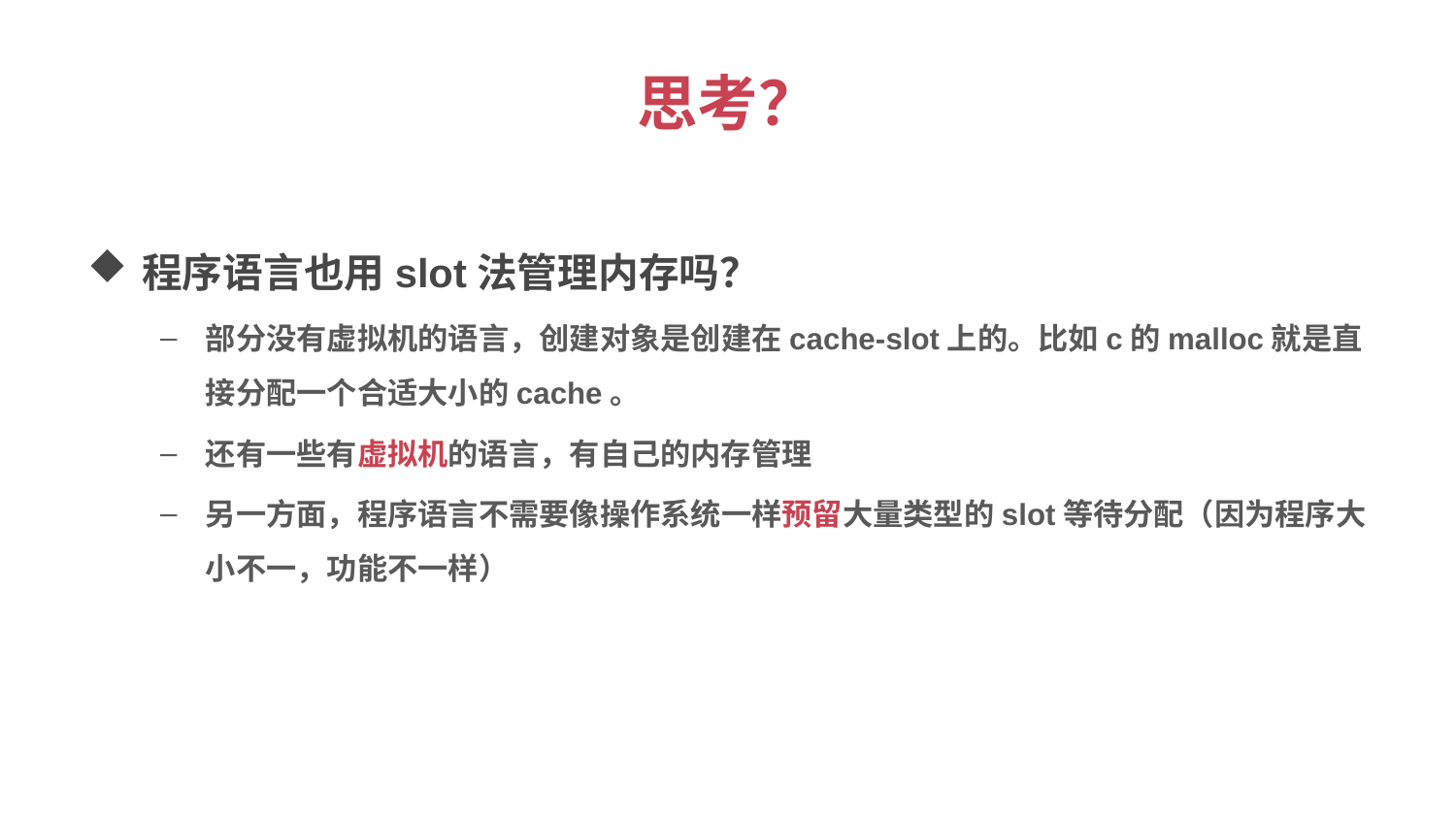

# 思考？
程序语言也用slot法管理内存吗？
部分没有虚拟机的语言，创建对象是创建在cache-slot上的。比如c的malloc就是直接分配一个合适大小的cache。
还有一些有虚拟机的语言，有自己的内存管理
另一方面，程序语言不需要像操作系统一样预留大量类型的slot等待分配（因为程序大小不一，功能不一样）